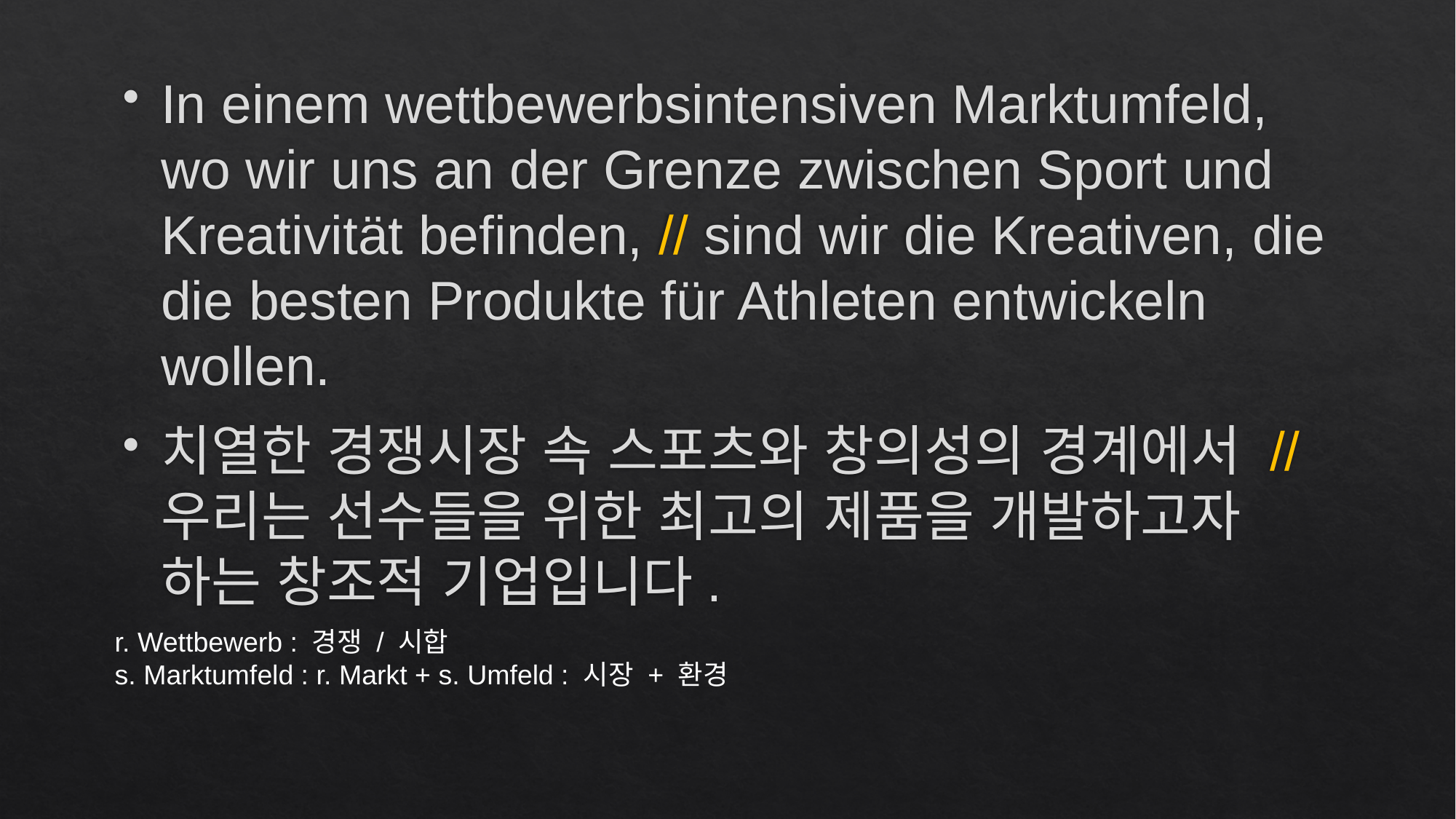

In einem wettbewerbsintensiven Marktumfeld, wo wir uns an der Grenze zwischen Sport und Kreativität befinden, // sind wir die Kreativen, die die besten Produkte für Athleten entwickeln wollen.
치열한 경쟁시장 속 스포츠와 창의성의 경계에서 // 우리는 선수들을 위한 최고의 제품을 개발하고자 하는 창조적 기업입니다.

r. Wettbewerb : 경쟁 / 시합
s. Marktumfeld : r. Markt + s. Umfeld : 시장 + 환경